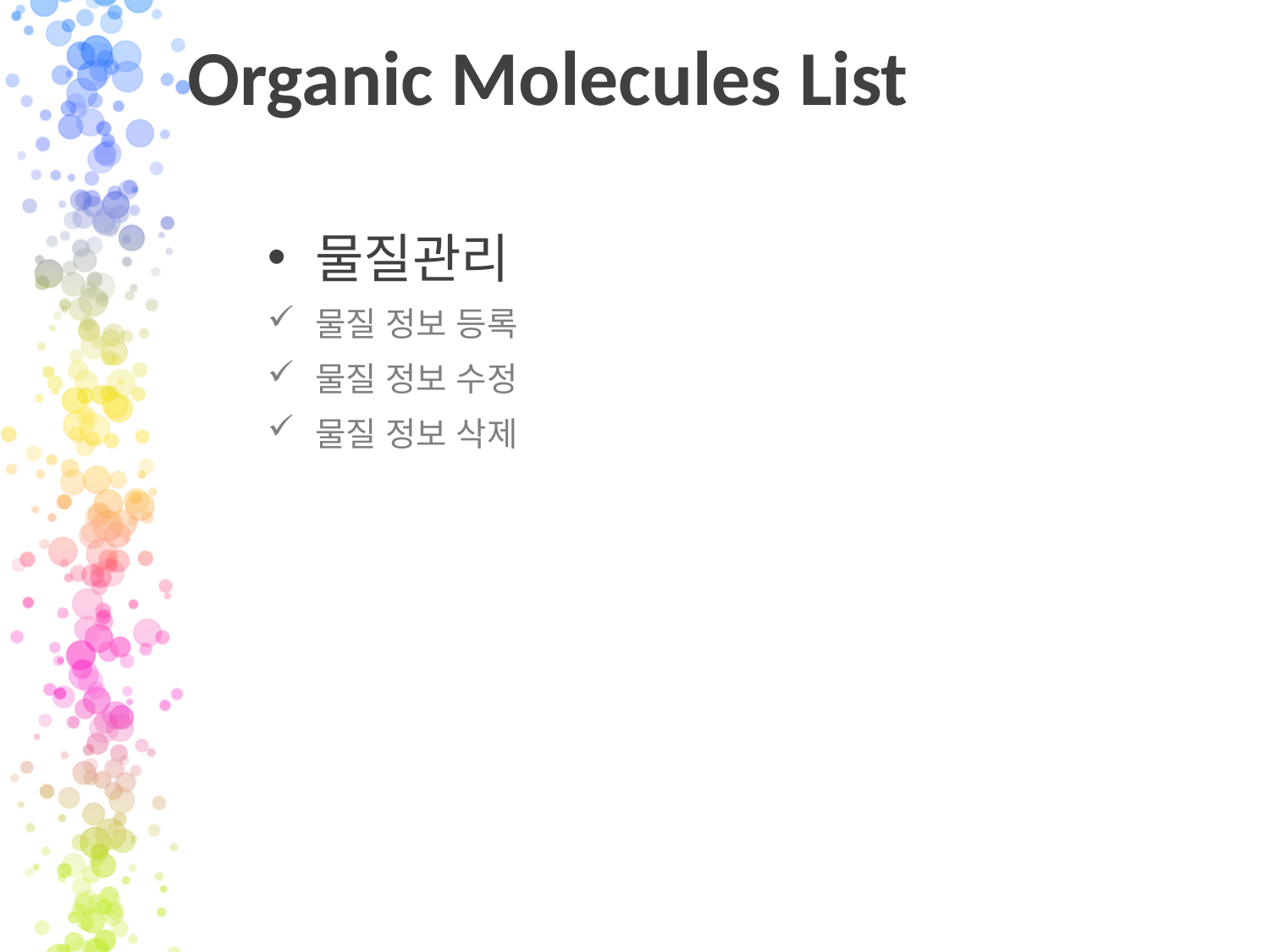

# Organic Molecules List
물질관리
물질 정보 등록
물질 정보 수정
물질 정보 삭제